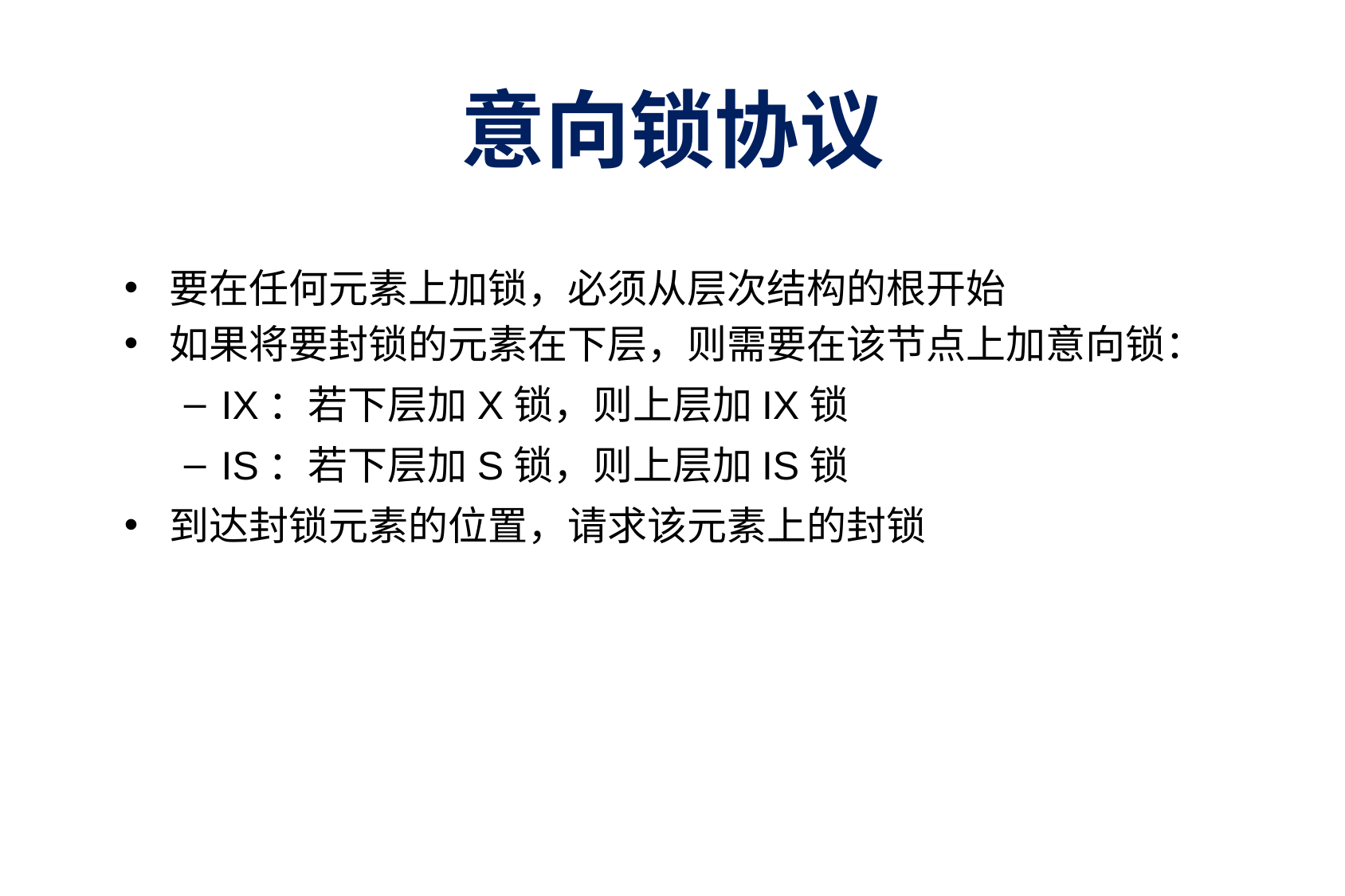

# 意向锁协议
要在任何元素上加锁，必须从层次结构的根开始
如果将要封锁的元素在下层，则需要在该节点上加意向锁：
IX：若下层加X锁，则上层加IX锁
IS：若下层加S锁，则上层加IS锁
到达封锁元素的位置，请求该元素上的封锁